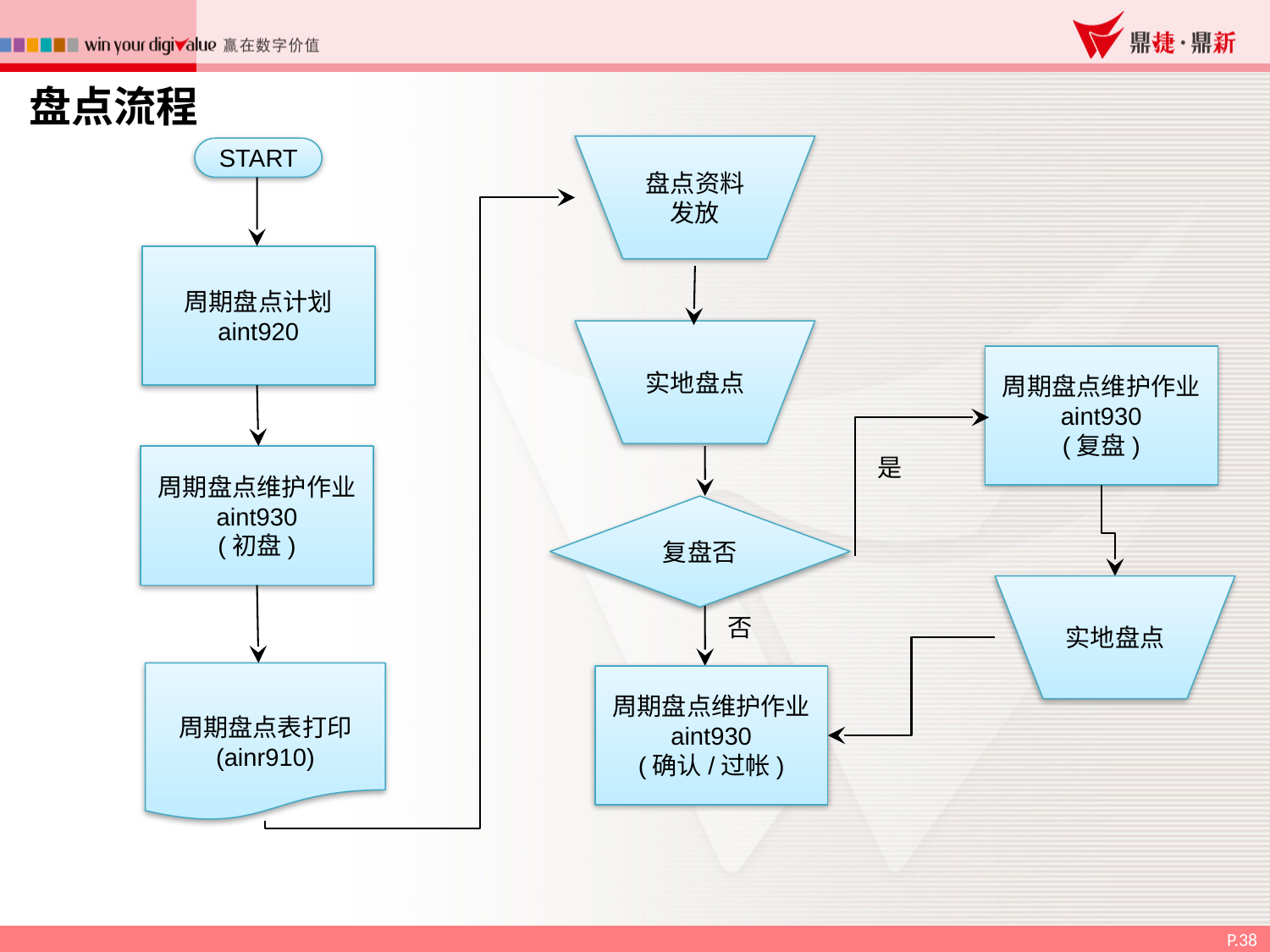

盘点流程
盘点资料发放
START

周期盘点计划
aint920

实地盘点
周期盘点维护作业
aint930
(复盘)

周期盘点维护作业
aint930
(初盘)
是

复盘否
实地盘点

否

周期盘点表打印
(ainr910)
周期盘点维护作业
aint930
(确认/过帐)